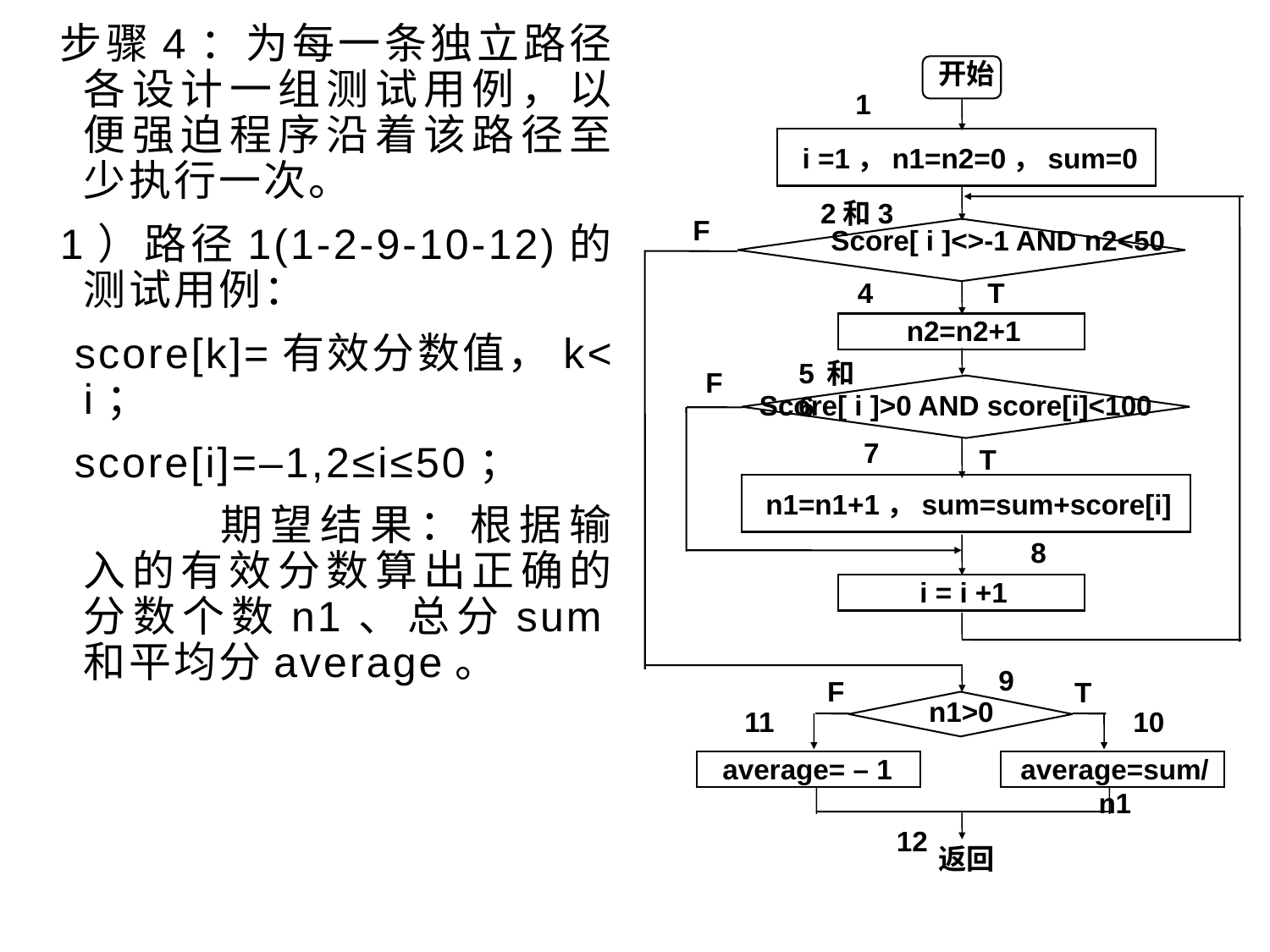

步骤4：为每一条独立路径各设计一组测试用例，以便强迫程序沿着该路径至少执行一次。
1）路径1(1-2-9-10-12)的测试用例：
 score[k]=有效分数值，k< i；
 score[i]=–1,2≤i≤50；
		期望结果：根据输入的有效分数算出正确的分数个数n1、总分sum和平均分average。

开始
1

 i =1，n1=n2=0，sum=0

2和3

F

Score[ i ]<>-1 AND n2<50

4
T

n2=n2+1

5和6
F

Score[ i ]>0 AND score[i]<100

7

T
n1=n1+1，sum=sum+score[i]

8

i = i +1

9

F
T

n1>0
11
10

average= – 1
average=sum/n1

12
返回